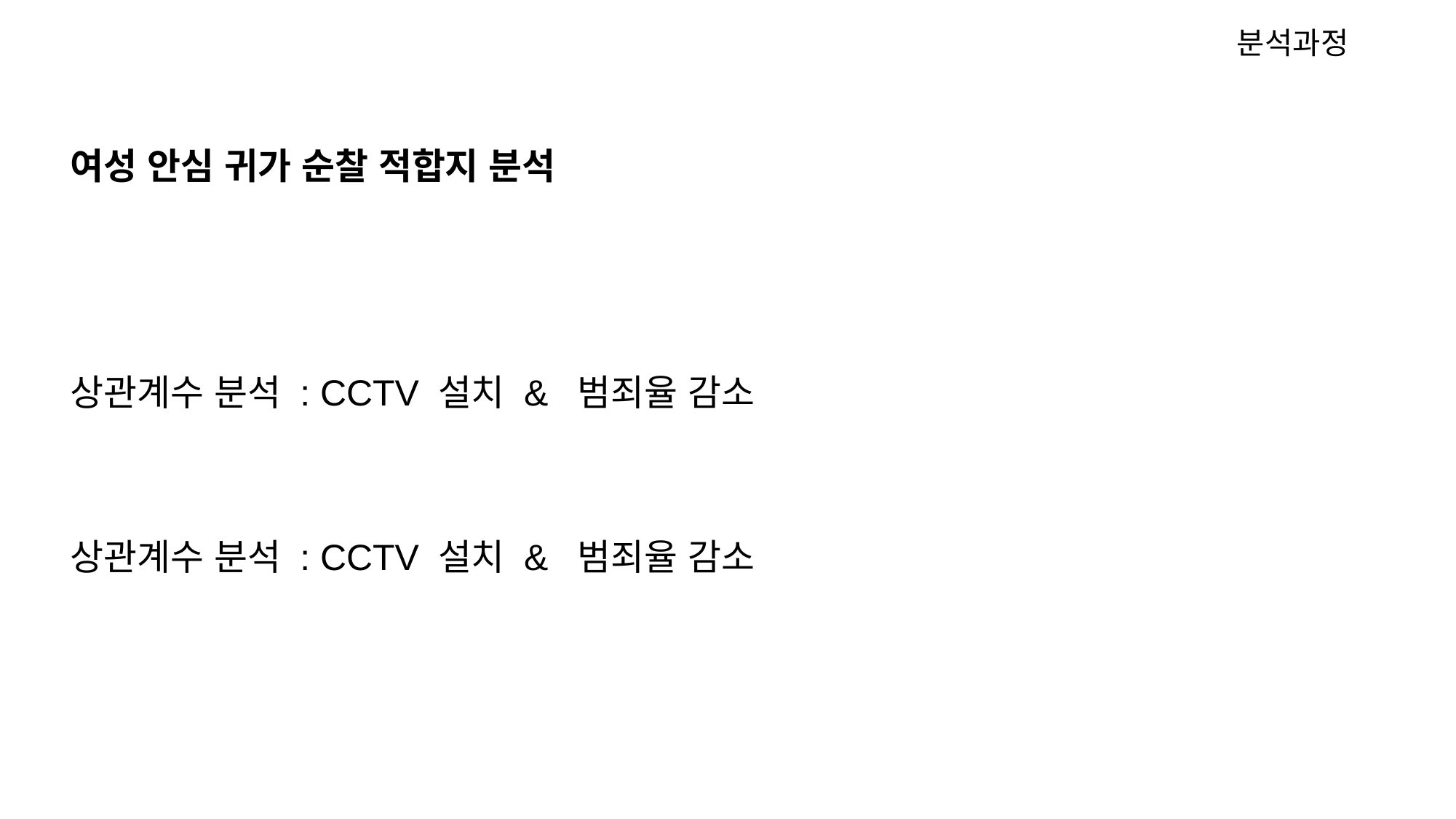

분석과정
여성 안심 귀가 순찰 적합지 분석
상관계수 분석 : CCTV 설치 &  범죄율 감소
상관계수 분석 : CCTV 설치 &  범죄율 감소